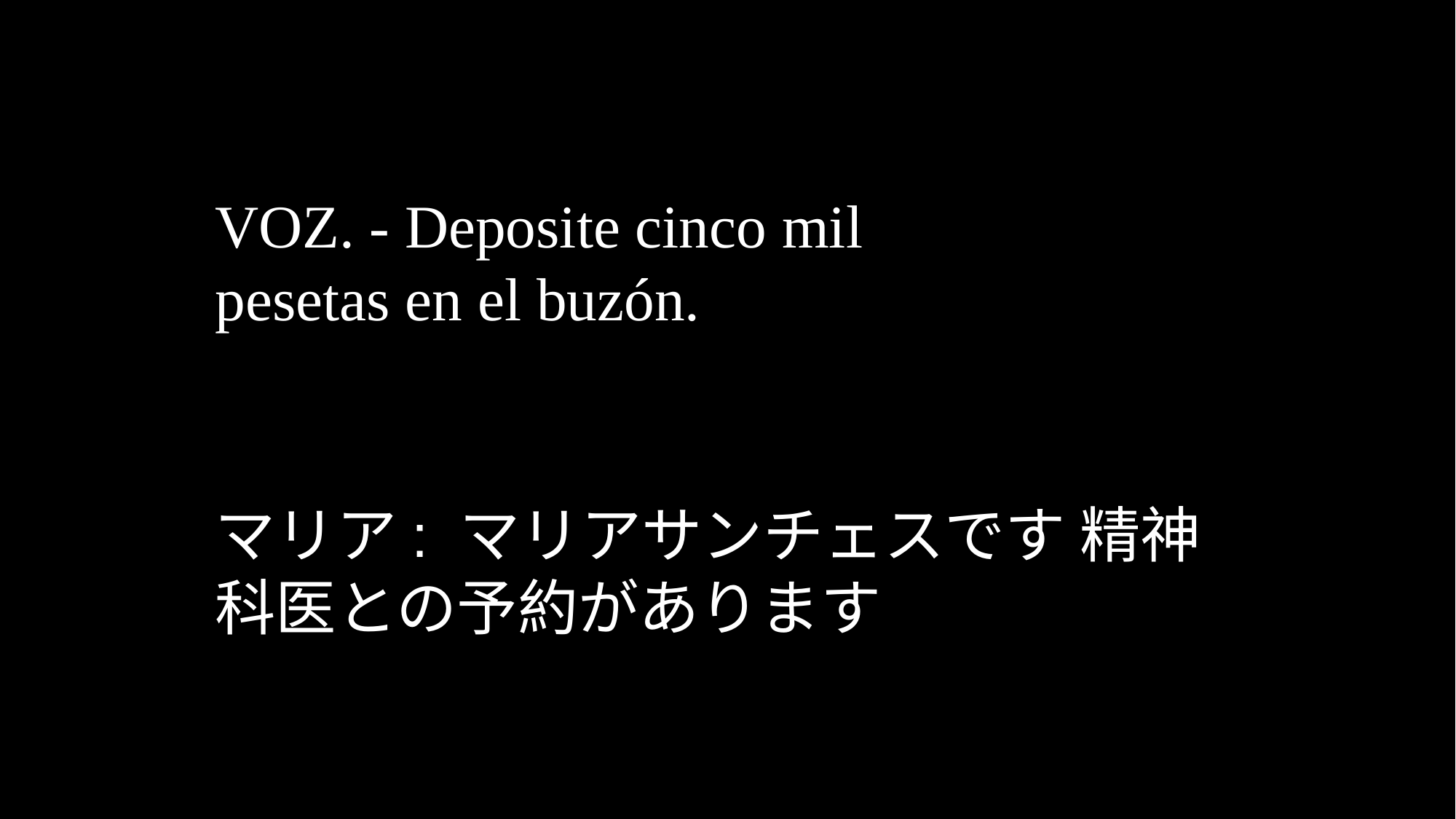

VOZ. - Deposite cinco mil pesetas en el buzón.

マリア: マリアサンチェスです 精神科医との予約があります